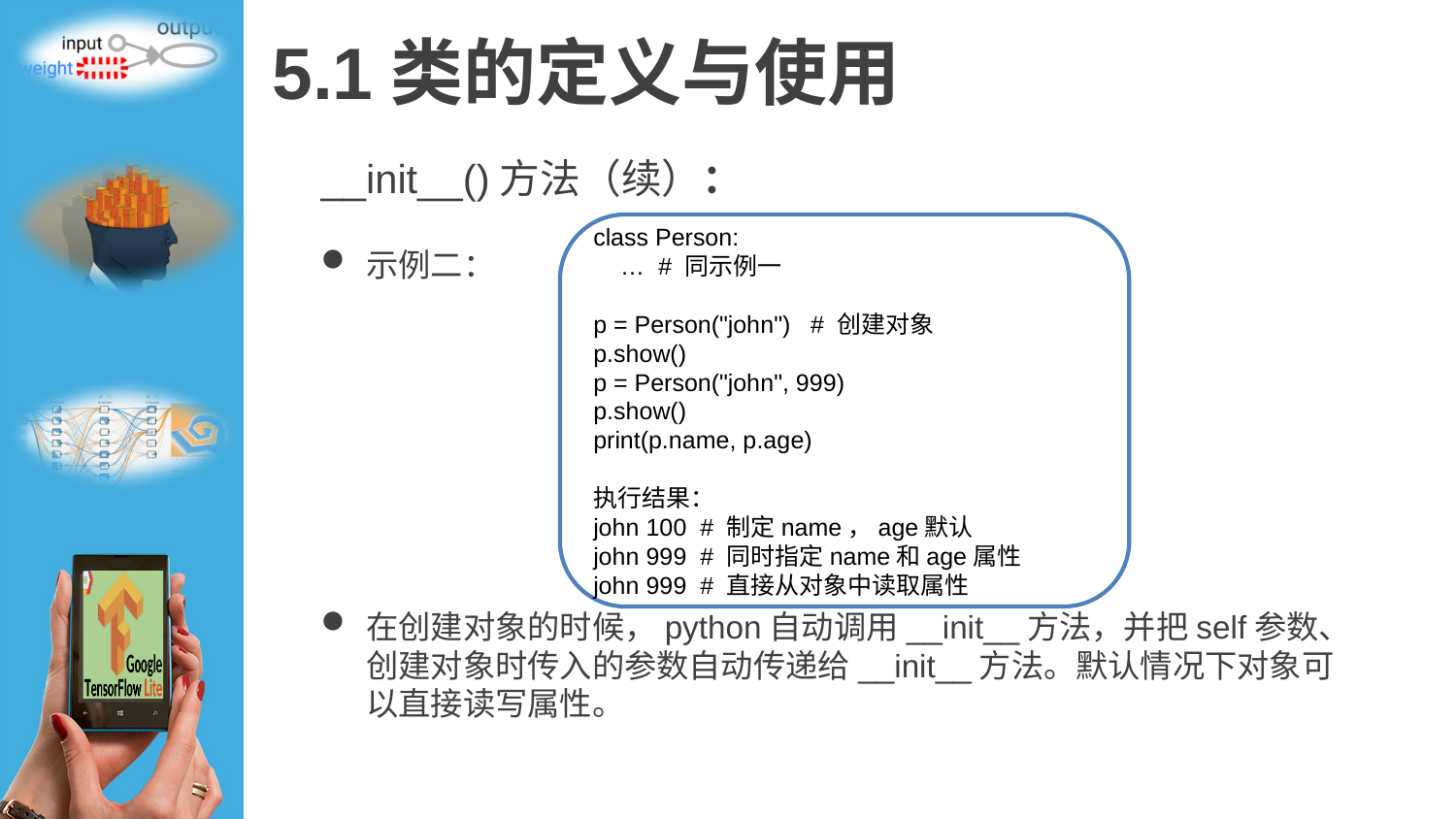

# 5.1类的定义与使用
__init__()方法（续）：
class Person:
    …  # 同示例一

p = Person("john")   # 创建对象
p.show()
p = Person("john", 999)
p.show()
print(p.name, p.age)

执行结果：
john 100  # 制定name，age默认
john 999  # 同时指定name和age属性
john 999  # 直接从对象中读取属性
示例二：

在创建对象的时候，python自动调用__init__方法，并把self参数、创建对象时传入的参数自动传递给__init__方法。默认情况下对象可以直接读写属性。